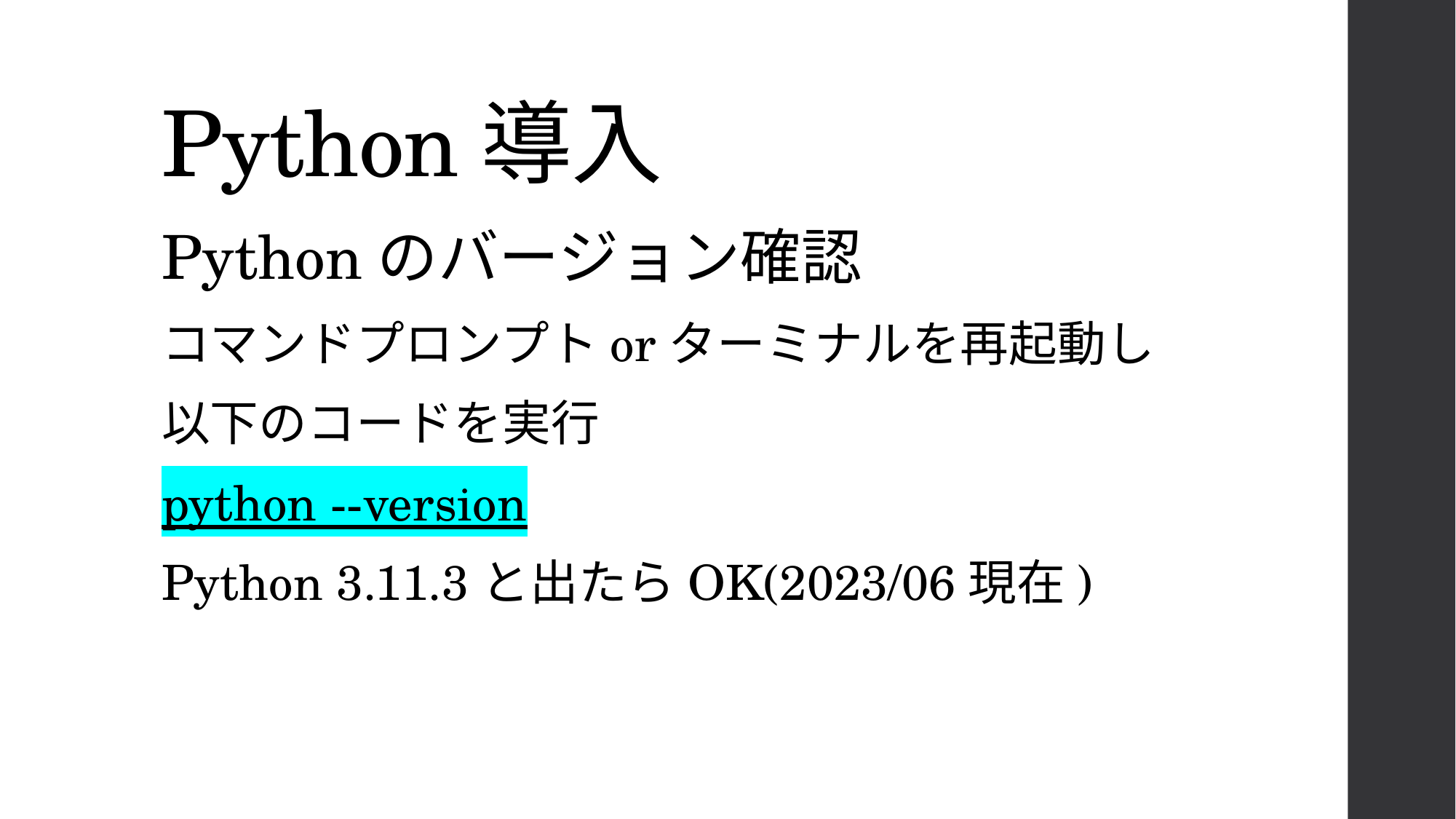

# Python導入
Pythonのバージョン確認
コマンドプロンプトorターミナルを再起動し
以下のコードを実行
python --version
Python 3.11.3と出たらOK(2023/06現在)